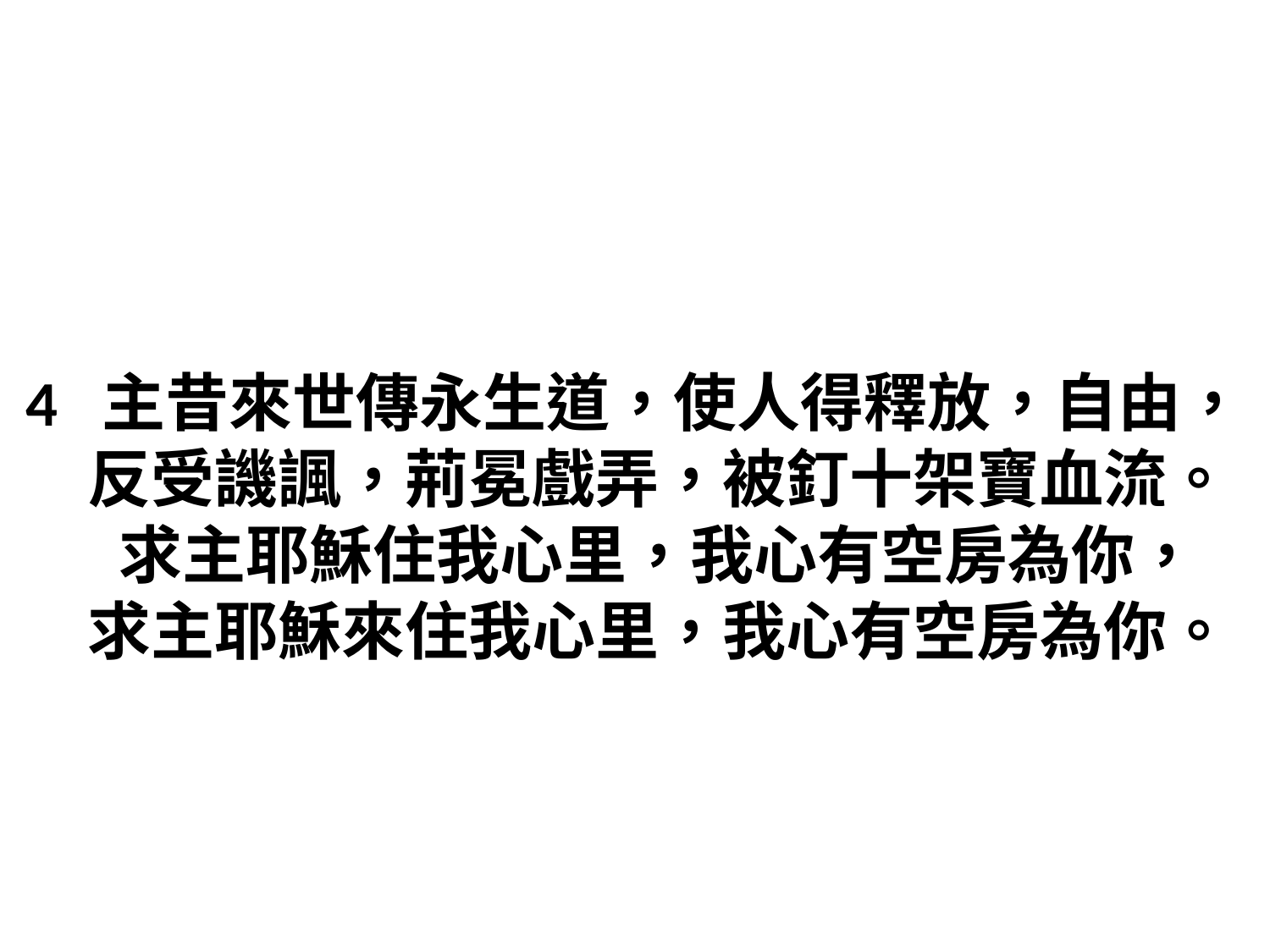

#
4  主昔來世傳永生道，使人得釋放，自由，
反受譏諷，荊冕戲弄，被釘十架寶血流。
求主耶穌住我心里，我心有空房為你，
求主耶穌來住我心里，我心有空房為你。